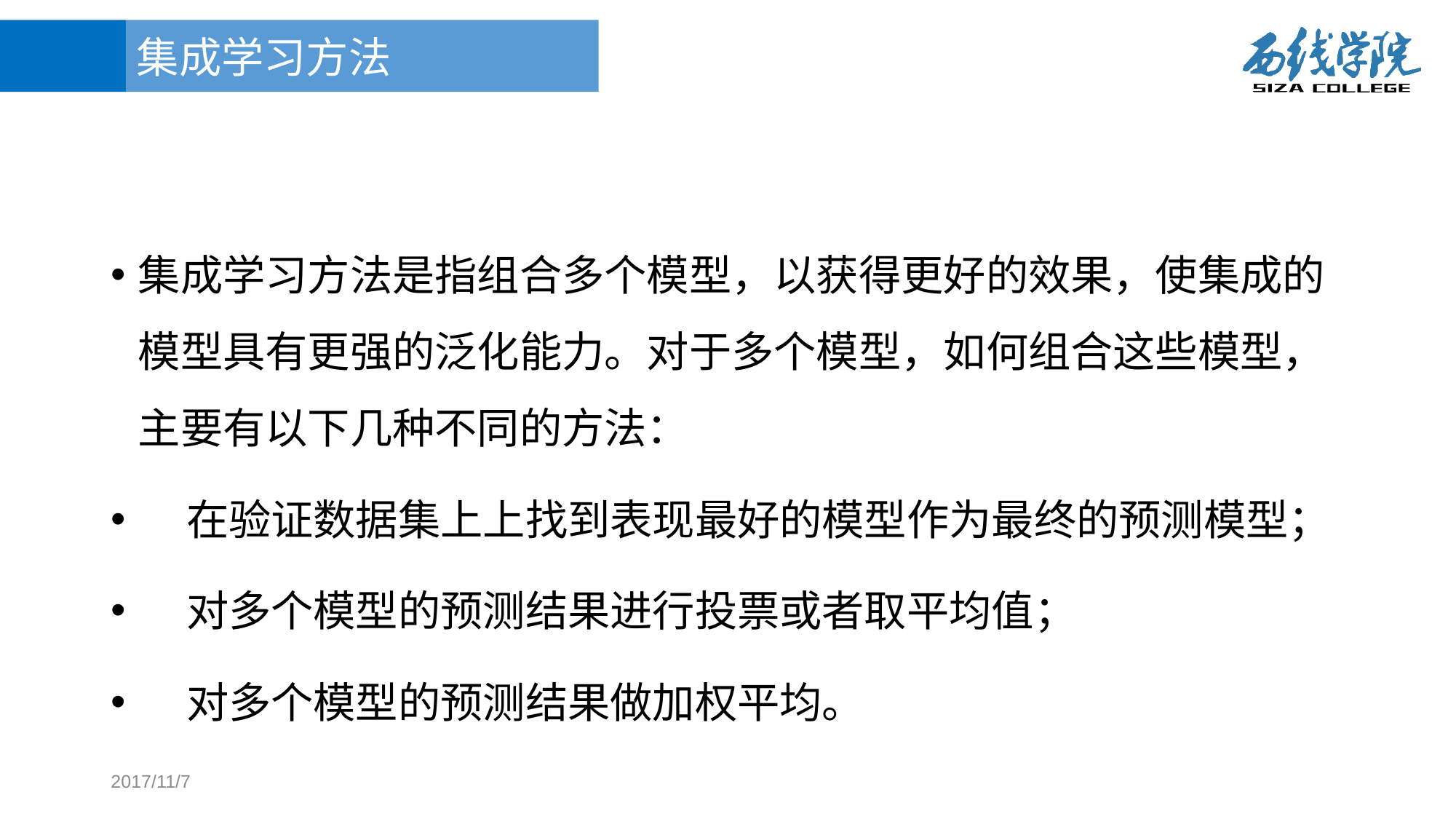

# 集成学习方法
集成学习方法是指组合多个模型，以获得更好的效果，使集成的模型具有更强的泛化能力。对于多个模型，如何组合这些模型，主要有以下几种不同的方法：
    在验证数据集上上找到表现最好的模型作为最终的预测模型；
    对多个模型的预测结果进行投票或者取平均值；
    对多个模型的预测结果做加权平均。
2017/11/7